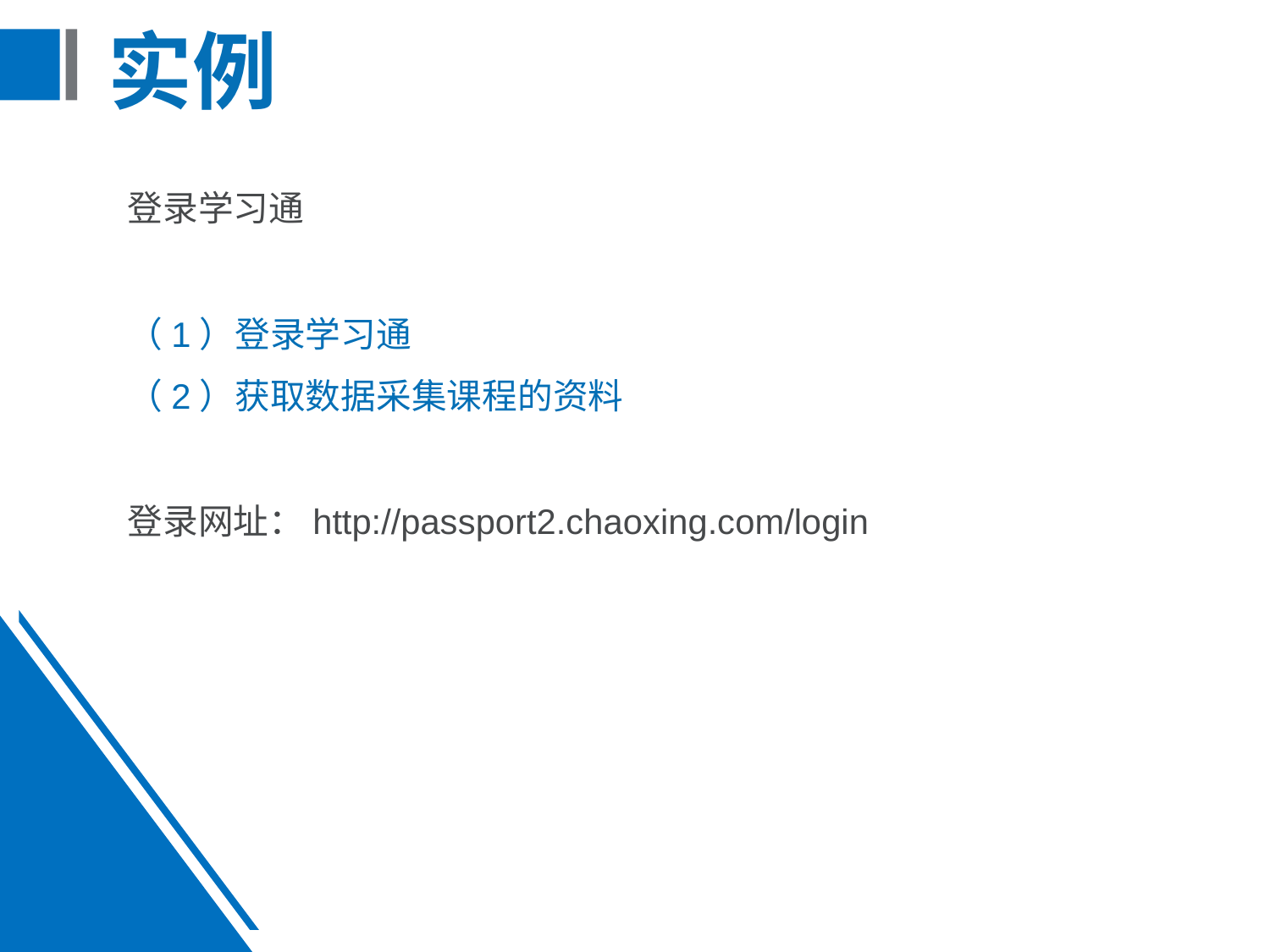

# 实例
登录学习通

（1）登录学习通
（2）获取数据采集课程的资料

登录网址：http://passport2.chaoxing.com/login

8